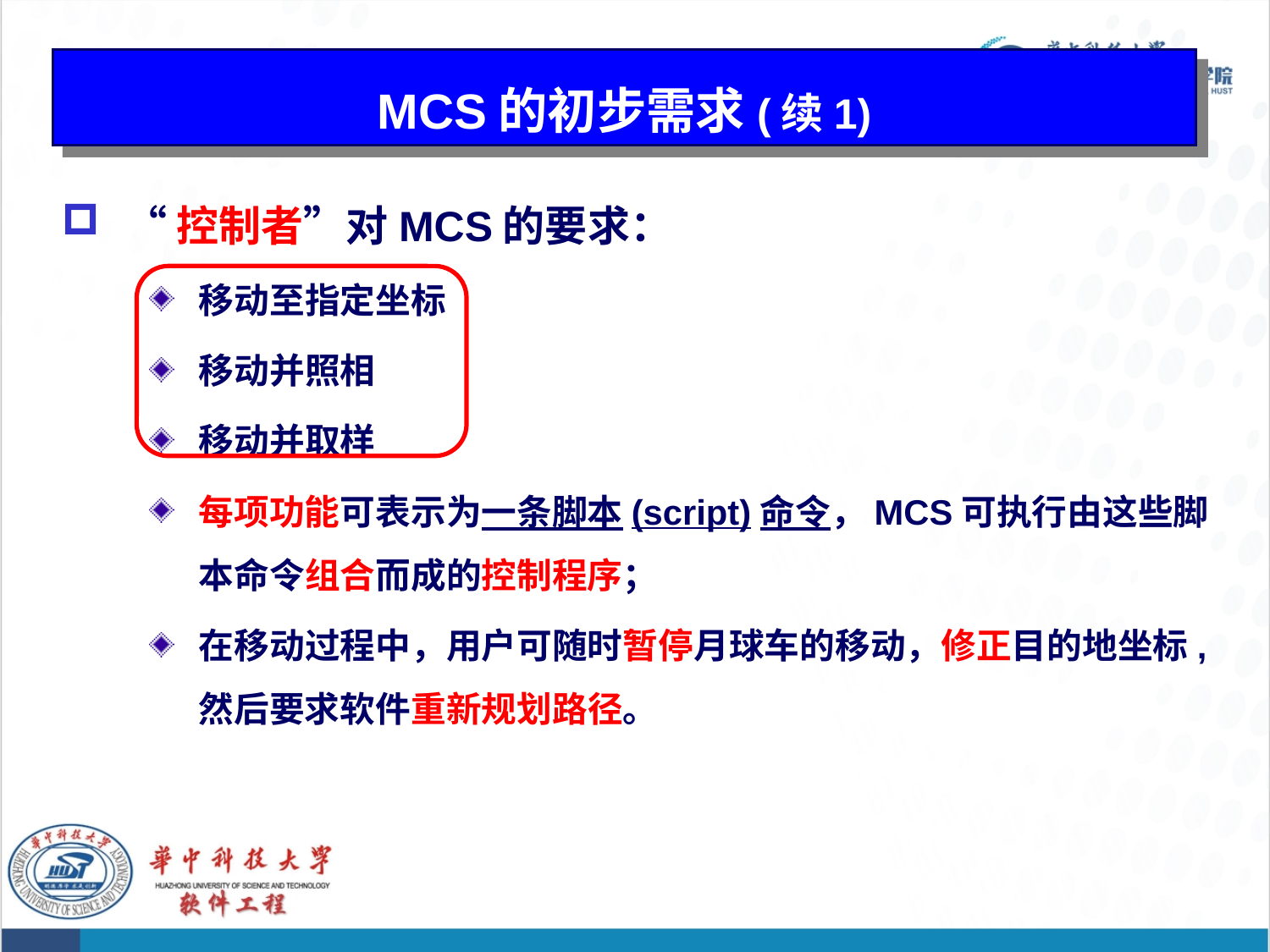

# MCS的初步需求(续1)
“控制者”对MCS的要求：
移动至指定坐标
移动并照相
移动并取样
每项功能可表示为一条脚本(script)命令，MCS可执行由这些脚本命令组合而成的控制程序；
在移动过程中，用户可随时暂停月球车的移动，修正目的地坐标,然后要求软件重新规划路径。